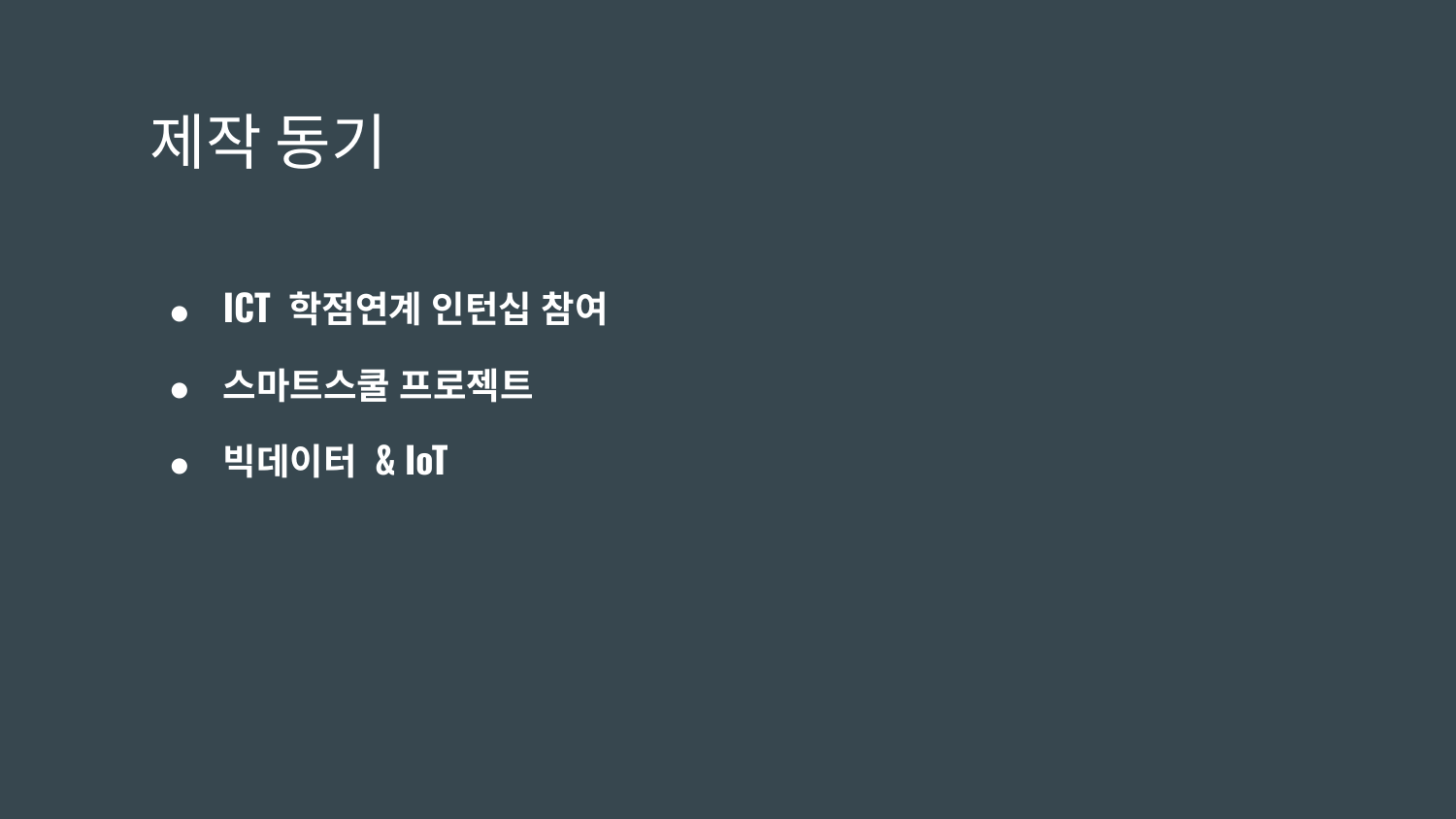

# 제작 동기

ICT 학점연계 인턴십 참여
스마트스쿨 프로젝트
빅데이터 & IoT